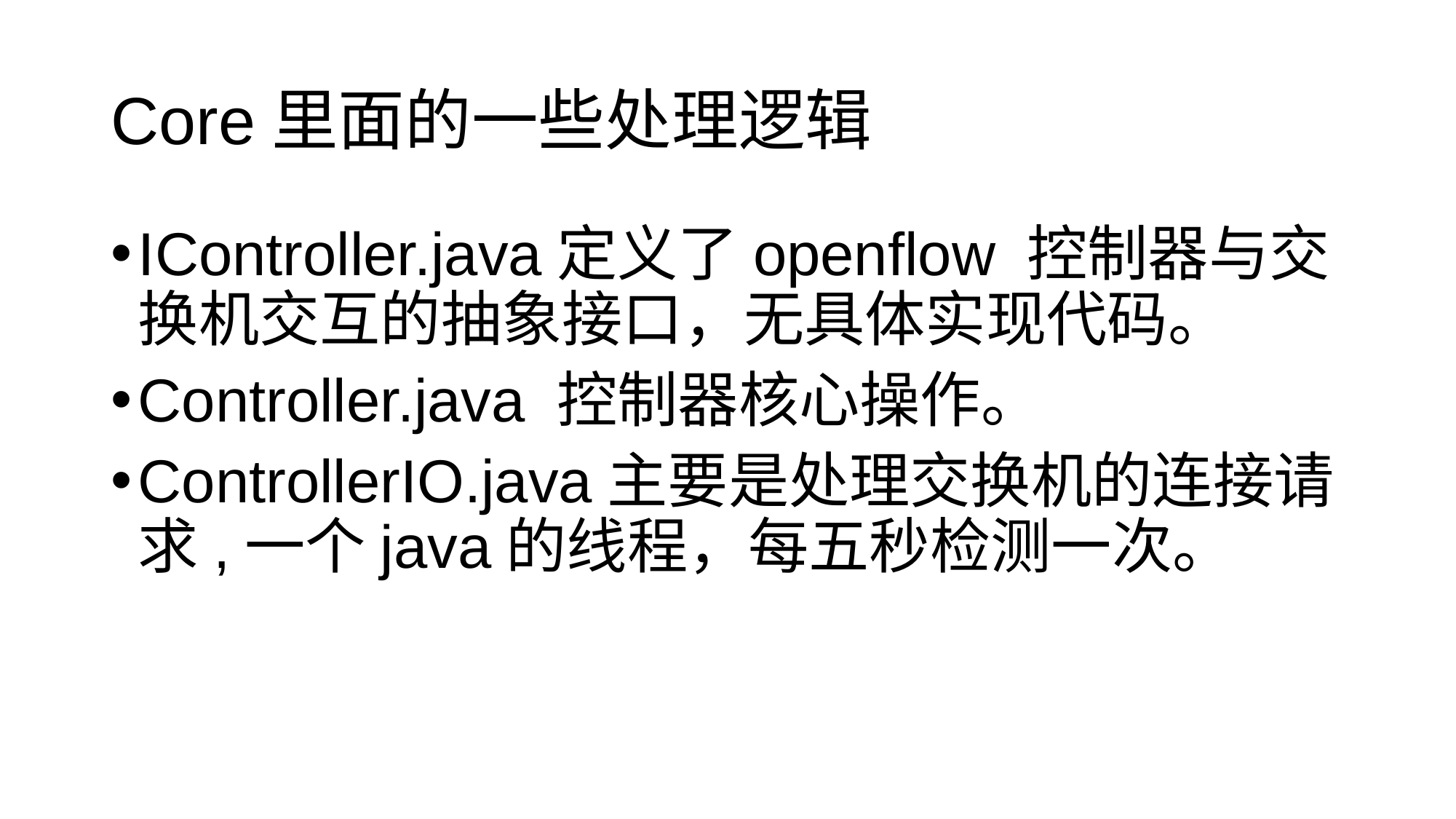

# Core里面的一些处理逻辑
IController.java定义了openflow 控制器与交换机交互的抽象接口，无具体实现代码。
Controller.java 控制器核心操作。
ControllerIO.java主要是处理交换机的连接请求,一个java的线程，每五秒检测一次。